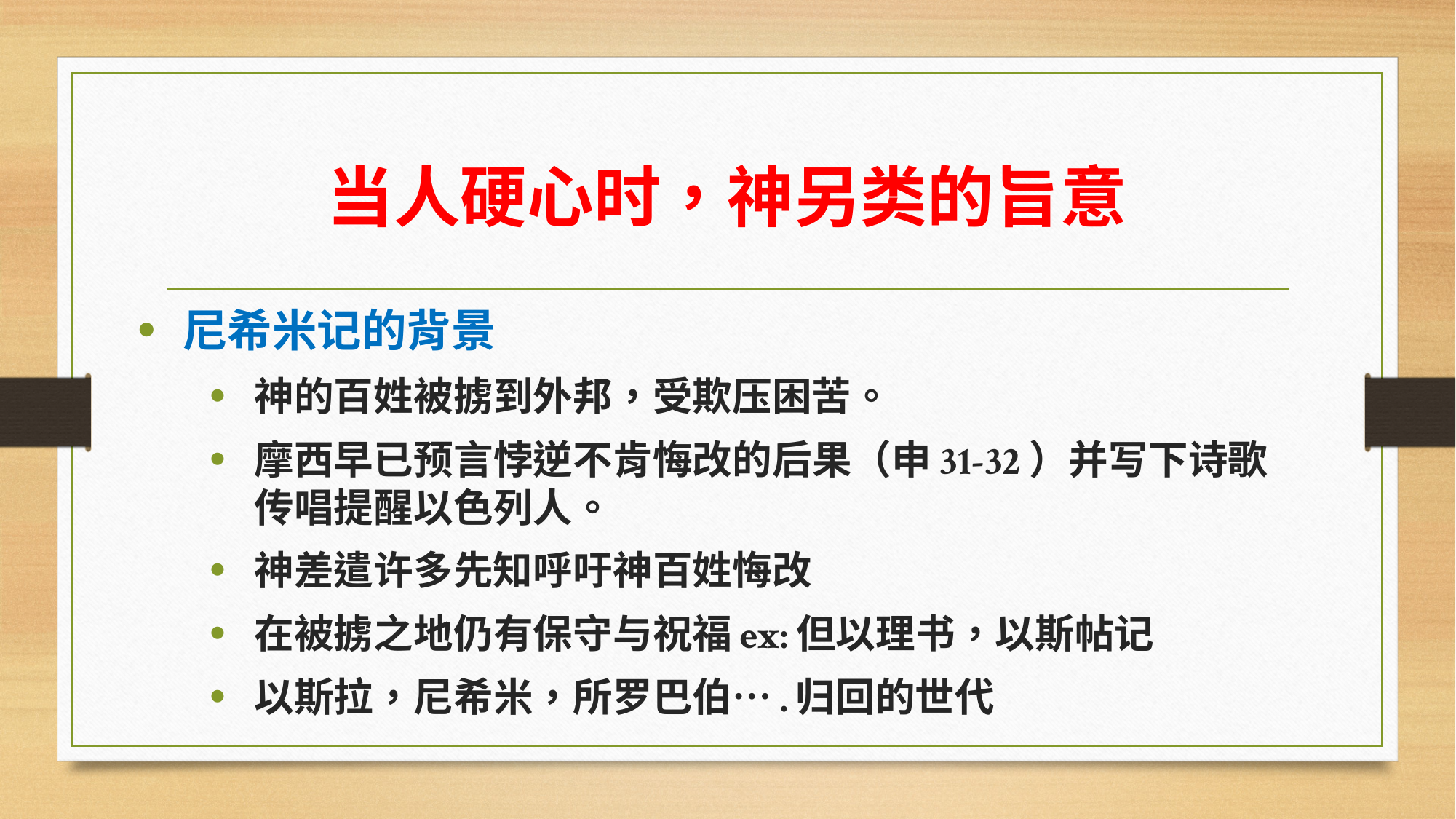

# 当人硬心时，神另类的旨意
尼希米记的背景
神的百姓被掳到外邦，受欺压困苦。
摩西早已预言悖逆不肯悔改的后果（申31-32）并写下诗歌传唱提醒以色列人。
神差遣许多先知呼吁神百姓悔改
在被掳之地仍有保守与祝福ex:但以理书，以斯帖记
以斯拉，尼希米，所罗巴伯….归回的世代